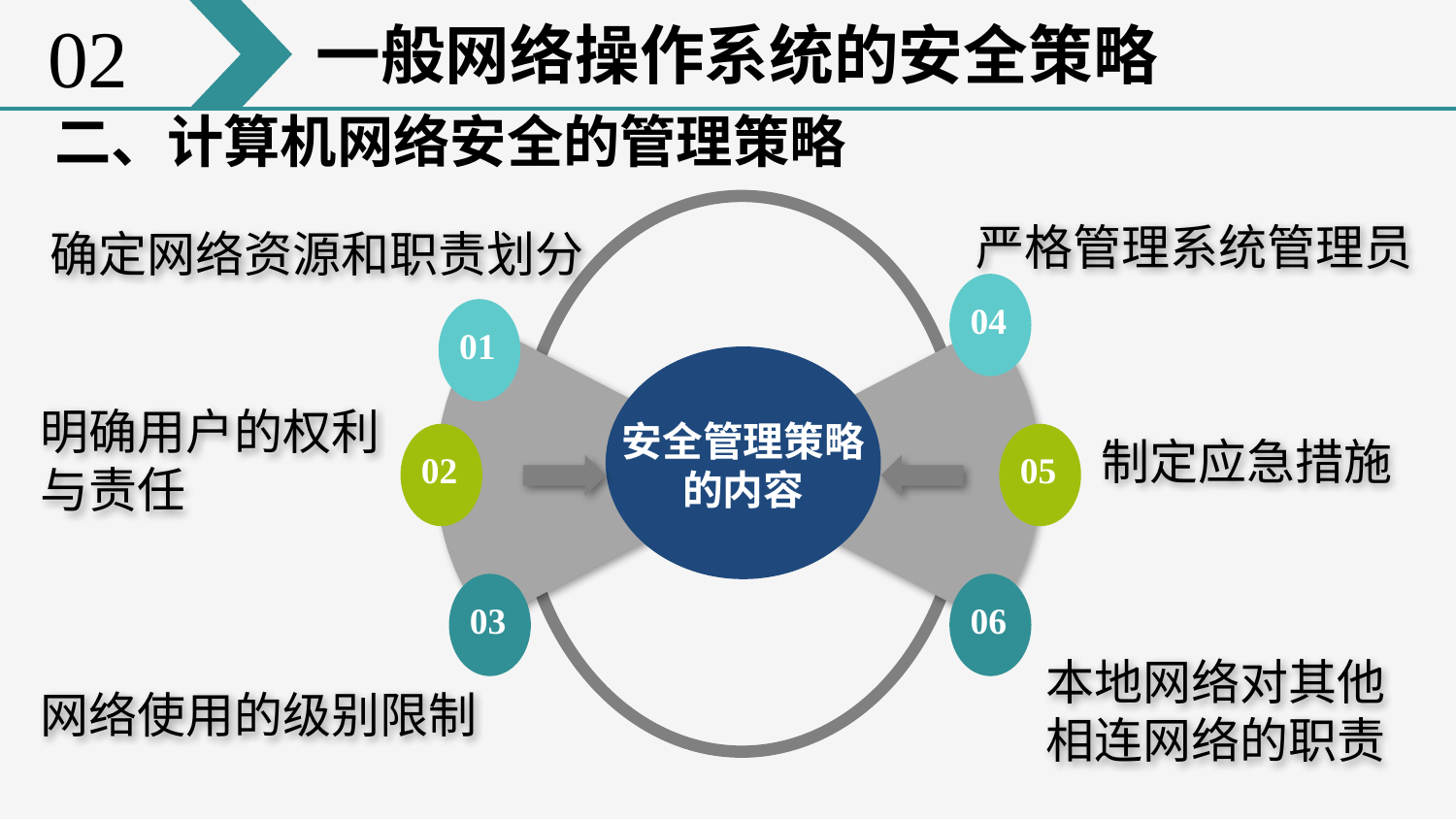

02
一般网络操作系统的安全策略
二、计算机网络安全的管理策略

确定网络资源和职责划分
严格管理系统管理员

04

01

安全管理策略的内容
明确用户的权利与责任

02

05
制定应急措施

03

06
本地网络对其他
相连网络的职责
网络使用的级别限制